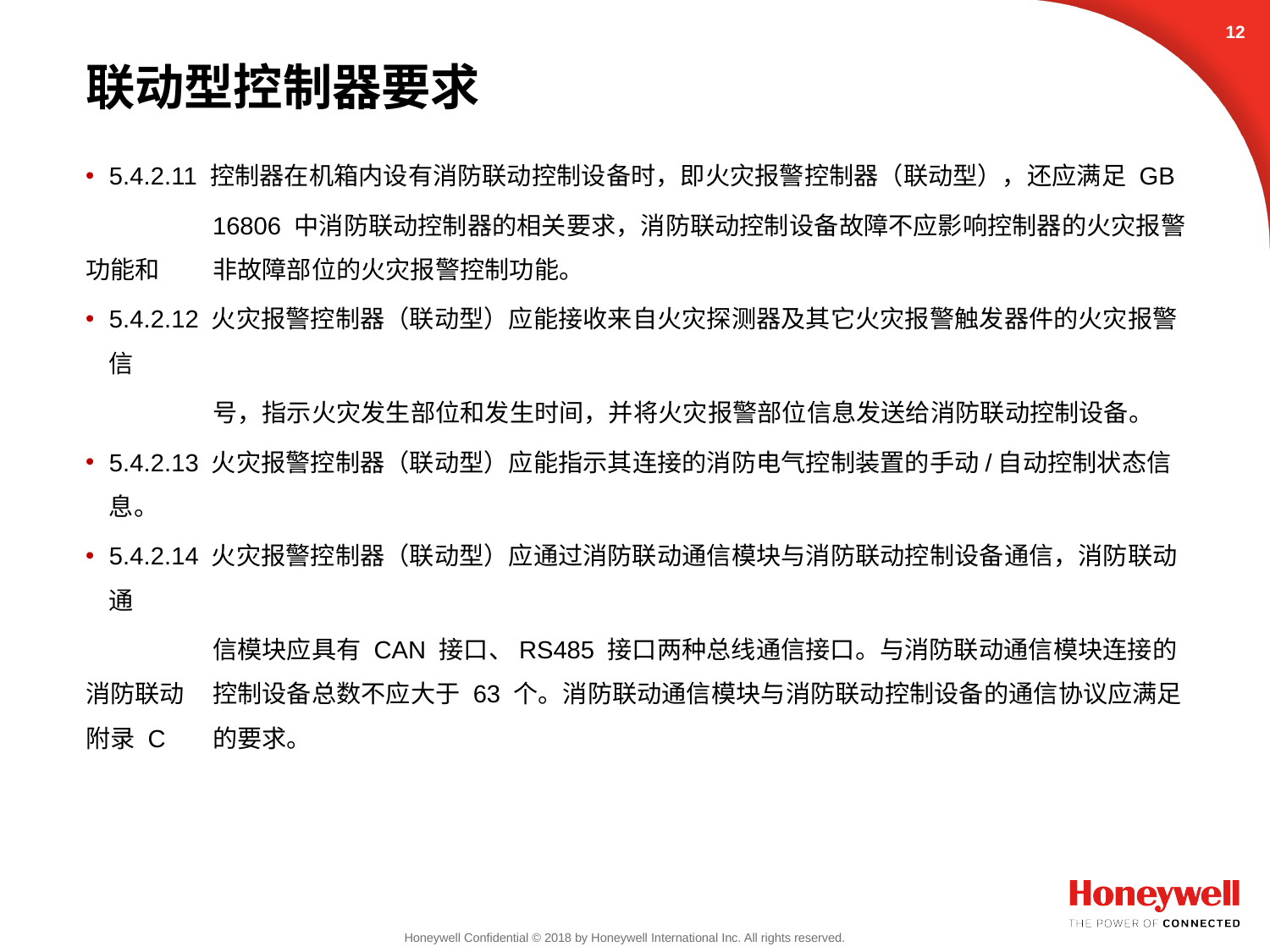

12
# 联动型控制器要求
5.4.2.11 控制器在机箱内设有消防联动控制设备时，即火灾报警控制器（联动型），还应满足 GB
	16806 中消防联动控制器的相关要求，消防联动控制设备故障不应影响控制器的火灾报警功能和	非故障部位的火灾报警控制功能。
5.4.2.12 火灾报警控制器（联动型）应能接收来自火灾探测器及其它火灾报警触发器件的火灾报警信
	号，指示火灾发生部位和发生时间，并将火灾报警部位信息发送给消防联动控制设备。
5.4.2.13 火灾报警控制器（联动型）应能指示其连接的消防电气控制装置的手动/自动控制状态信息。
5.4.2.14 火灾报警控制器（联动型）应通过消防联动通信模块与消防联动控制设备通信，消防联动通
	信模块应具有 CAN 接口、RS485 接口两种总线通信接口。与消防联动通信模块连接的消防联动	控制设备总数不应大于 63 个。消防联动通信模块与消防联动控制设备的通信协议应满足附录 C 	的要求。